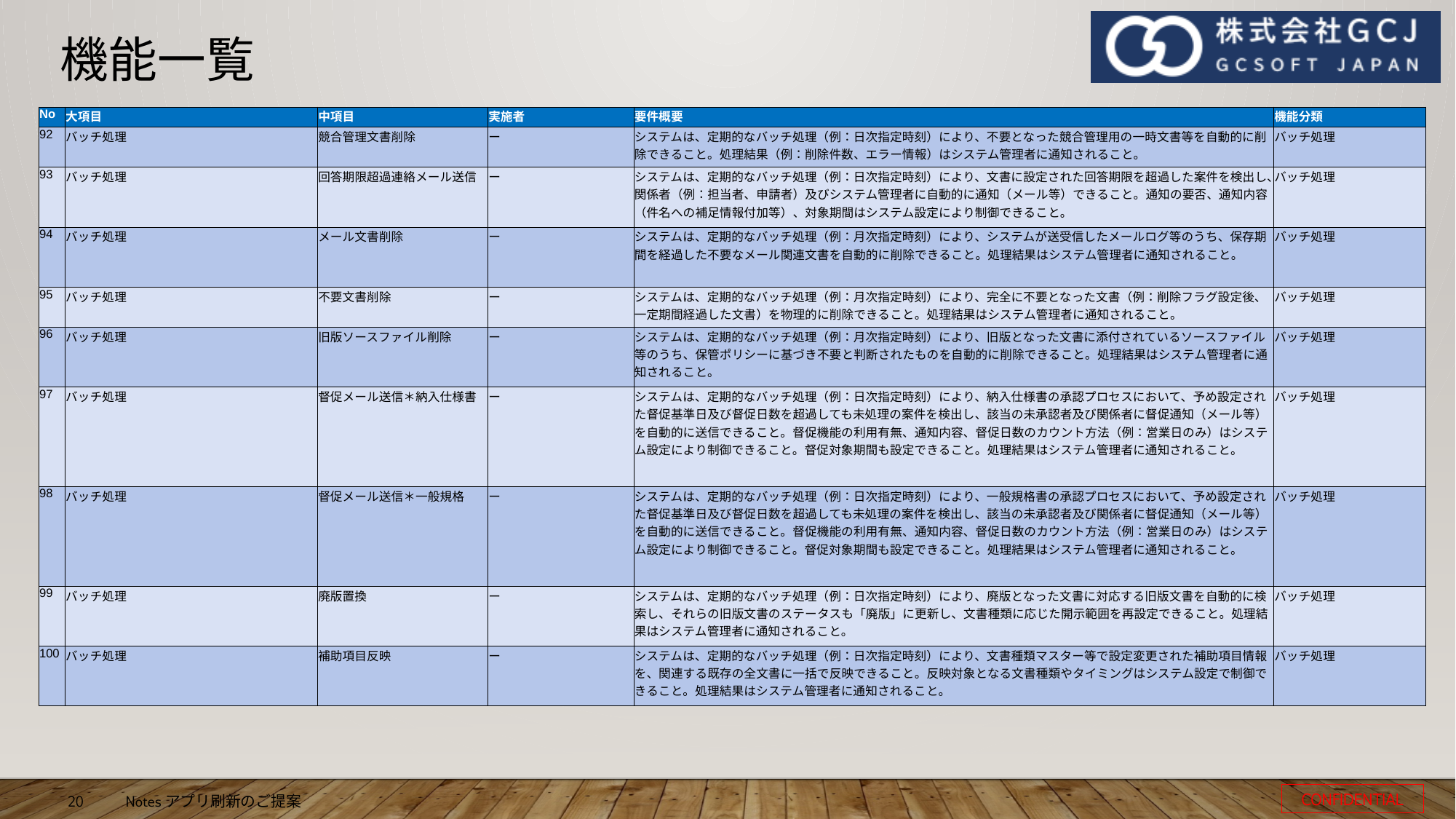

# 機能一覧
| No | 大項目 | 中項目 | 実施者 | 要件概要 | 機能分類 |
| --- | --- | --- | --- | --- | --- |
| 92 | バッチ処理 | 競合管理文書削除 | ー | システムは、定期的なバッチ処理（例：日次指定時刻）により、不要となった競合管理用の一時文書等を自動的に削除できること。処理結果（例：削除件数、エラー情報）はシステム管理者に通知されること。 | バッチ処理 |
| 93 | バッチ処理 | 回答期限超過連絡メール送信 | ー | システムは、定期的なバッチ処理（例：日次指定時刻）により、文書に設定された回答期限を超過した案件を検出し、関係者（例：担当者、申請者）及びシステム管理者に自動的に通知（メール等）できること。通知の要否、通知内容（件名への補足情報付加等）、対象期間はシステム設定により制御できること。 | バッチ処理 |
| 94 | バッチ処理 | メール文書削除 | ー | システムは、定期的なバッチ処理（例：月次指定時刻）により、システムが送受信したメールログ等のうち、保存期間を経過した不要なメール関連文書を自動的に削除できること。処理結果はシステム管理者に通知されること。 | バッチ処理 |
| 95 | バッチ処理 | 不要文書削除 | ー | システムは、定期的なバッチ処理（例：月次指定時刻）により、完全に不要となった文書（例：削除フラグ設定後、一定期間経過した文書）を物理的に削除できること。処理結果はシステム管理者に通知されること。 | バッチ処理 |
| 96 | バッチ処理 | 旧版ソースファイル削除 | ー | システムは、定期的なバッチ処理（例：月次指定時刻）により、旧版となった文書に添付されているソースファイル等のうち、保管ポリシーに基づき不要と判断されたものを自動的に削除できること。処理結果はシステム管理者に通知されること。 | バッチ処理 |
| 97 | バッチ処理 | 督促メール送信＊納入仕様書 | ー | システムは、定期的なバッチ処理（例：日次指定時刻）により、納入仕様書の承認プロセスにおいて、予め設定された督促基準日及び督促日数を超過しても未処理の案件を検出し、該当の未承認者及び関係者に督促通知（メール等）を自動的に送信できること。督促機能の利用有無、通知内容、督促日数のカウント方法（例：営業日のみ）はシステム設定により制御できること。督促対象期間も設定できること。処理結果はシステム管理者に通知されること。 | バッチ処理 |
| 98 | バッチ処理 | 督促メール送信＊一般規格 | ー | システムは、定期的なバッチ処理（例：日次指定時刻）により、一般規格書の承認プロセスにおいて、予め設定された督促基準日及び督促日数を超過しても未処理の案件を検出し、該当の未承認者及び関係者に督促通知（メール等）を自動的に送信できること。督促機能の利用有無、通知内容、督促日数のカウント方法（例：営業日のみ）はシステム設定により制御できること。督促対象期間も設定できること。処理結果はシステム管理者に通知されること。 | バッチ処理 |
| 99 | バッチ処理 | 廃版置換 | ー | システムは、定期的なバッチ処理（例：日次指定時刻）により、廃版となった文書に対応する旧版文書を自動的に検索し、それらの旧版文書のステータスも「廃版」に更新し、文書種類に応じた開示範囲を再設定できること。処理結果はシステム管理者に通知されること。 | バッチ処理 |
| 100 | バッチ処理 | 補助項目反映 | ー | システムは、定期的なバッチ処理（例：日次指定時刻）により、文書種類マスター等で設定変更された補助項目情報を、関連する既存の全文書に一括で反映できること。反映対象となる文書種類やタイミングはシステム設定で制御できること。処理結果はシステム管理者に通知されること。 | バッチ処理 |